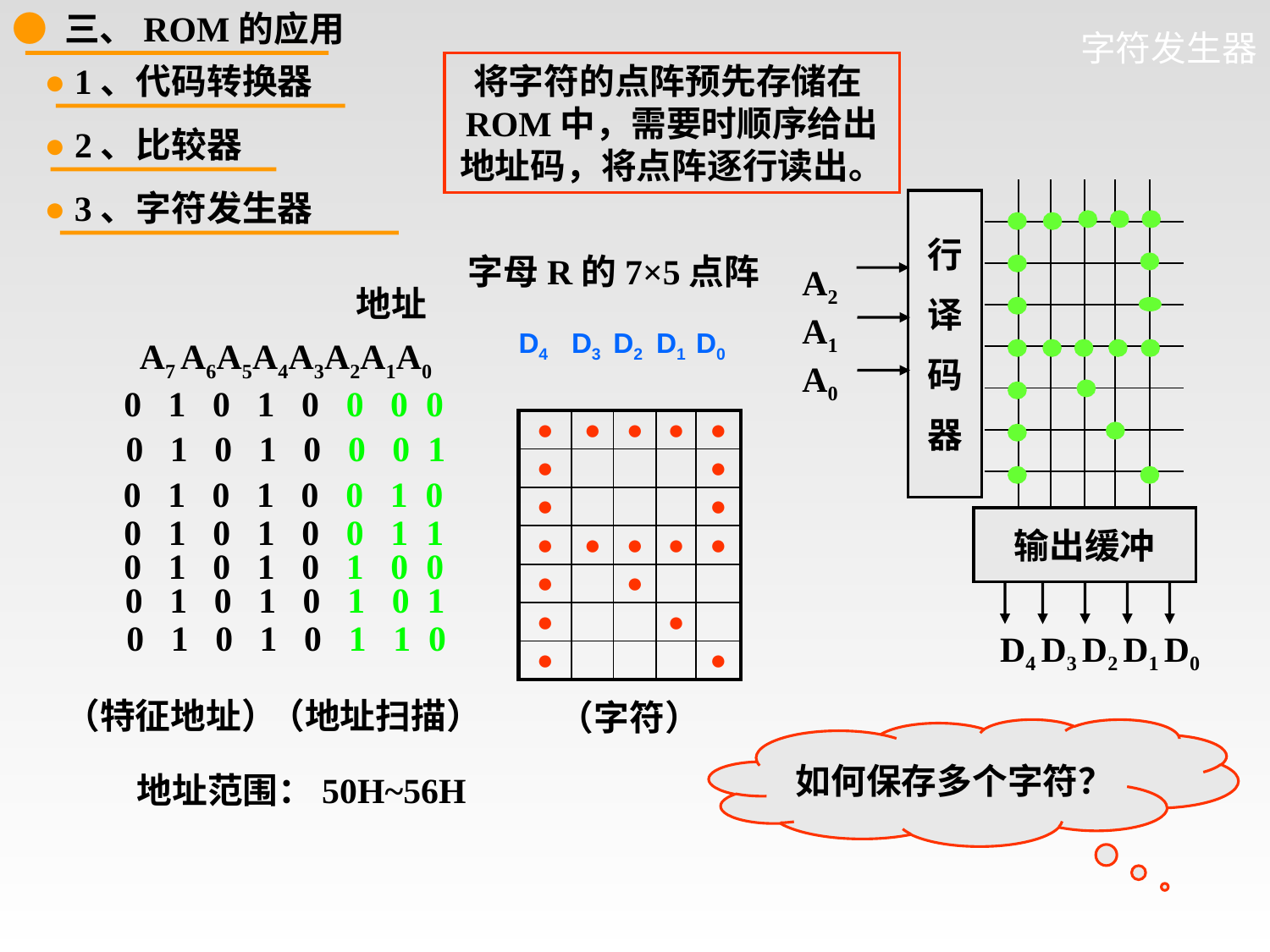

● 三、ROM的应用

# 字符发生器
● 1、代码转换器

将字符的点阵预先存储在ROM中，需要时顺序给出地址码，将点阵逐行读出。
● 2、比较器

● 3、字符发生器

|  |  |  |  |  |  |
| --- | --- | --- | --- | --- | --- |
|  |  |  |  |  |  |
|  |  |  |  |  |  |
|  |  |  |  |  |  |
|  |  |  |  |  |  |
|  |  |  |  |  |  |
|  |  |  |  |  |  |
|  |  |  |  |  |  |
行
译
码
器

字母R的7×5点阵
A2A1A0

地址
A7 A6A5A4A3A2A1A0
| D4 | D3 | D2 | D1 | D0 |
| --- | --- | --- | --- | --- |
| ● | ● | ● | ● | ● |
| ● |  |  |  | ● |
| ● |  |  |  | ● |
| ● | ● | ● | ● | ● |
| ● |  | ● |  |  |
| ● |  |  | ● |  |
| ● |  |  |  | ● |
0   1   0   1   0   0   0  0
0   1   0   1   0   0   0  1
0   1   0   1   0   0   1  0
0   1   0   1   0   0   1  1
输出缓冲
0   1   0   1   0   1   0  0
0   1   0   1   0   1   0  1

D4 D3 D2 D1 D0
0   1   0   1   0   1   1  0
（特征地址）
（地址扫描）
（字符）
如何保存多个字符？
地址范围：50H~56H